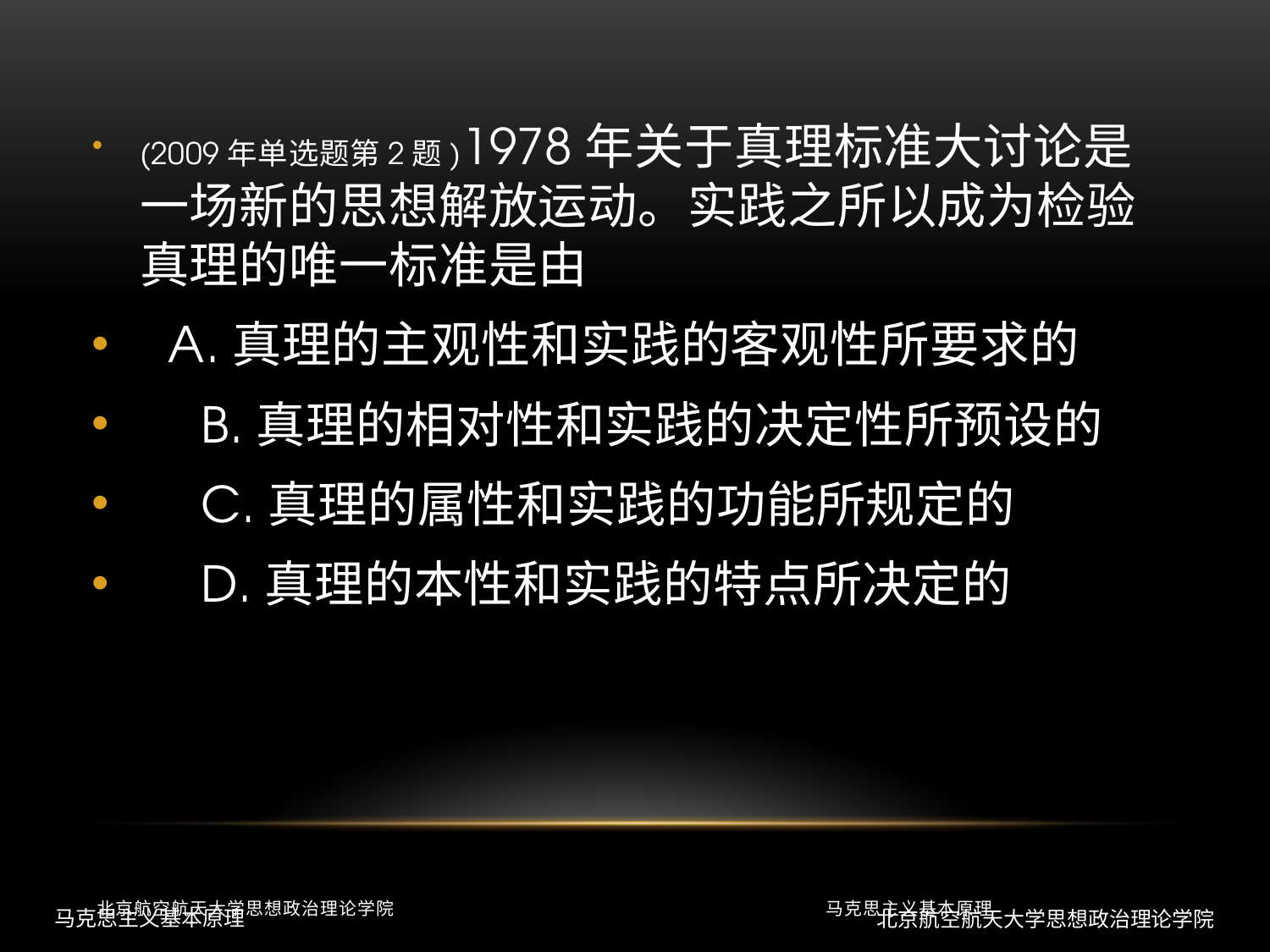

(2009年单选题第2题)1978年关于真理标准大讨论是一场新的思想解放运动。实践之所以成为检验真理的唯一标准是由
  A.真理的主观性和实践的客观性所要求的
　B.真理的相对性和实践的决定性所预设的
　C.真理的属性和实践的功能所规定的
　D.真理的本性和实践的特点所决定的
北京航空航天大学思想政治理论学院
马克思主义基本原理
马克思主义基本原理
北京航空航天大学思想政治理论学院